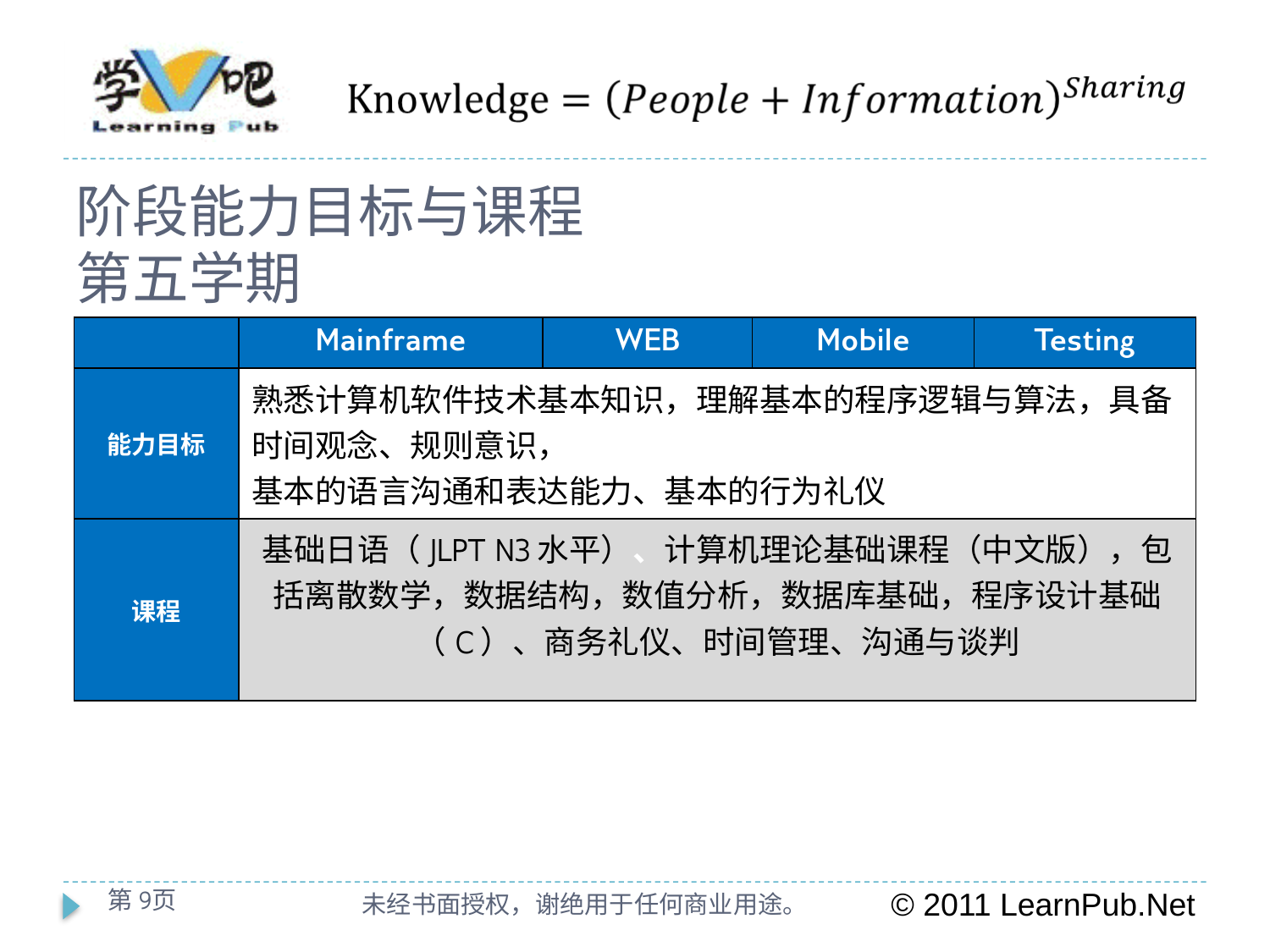

阶段能力目标与课程
第五学期
|  | Mainframe | WEB | Mobile | Testing |
| --- | --- | --- | --- | --- |
| 能力目标 | 熟悉计算机软件技术基本知识，理解基本的程序逻辑与算法，具备时间观念、规则意识， 基本的语言沟通和表达能力、基本的行为礼仪 |  |  |  |
| 课程 | 基础日语（JLPT N3水平）、计算机理论基础课程（中文版），包括离散数学，数据结构，数值分析，数据库基础，程序设计基础（C）、商务礼仪、时间管理、沟通与谈判 |  |  |  |
第9页
未经书面授权，谢绝用于任何商业用途。